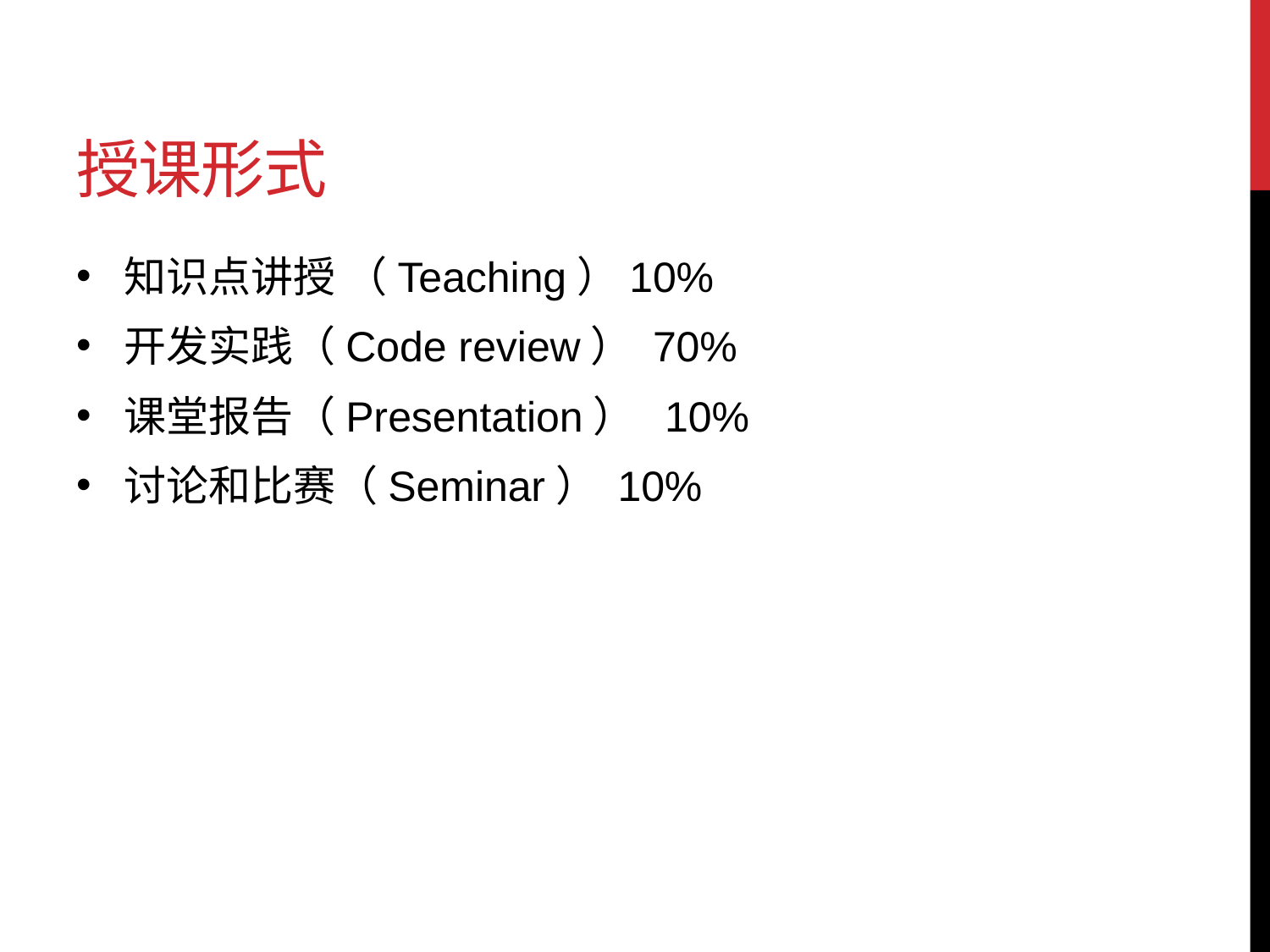

# 授课形式
知识点讲授 （Teaching）10%
开发实践（Code review） 70%
课堂报告（Presentation）  10%
讨论和比赛（Seminar） 10%